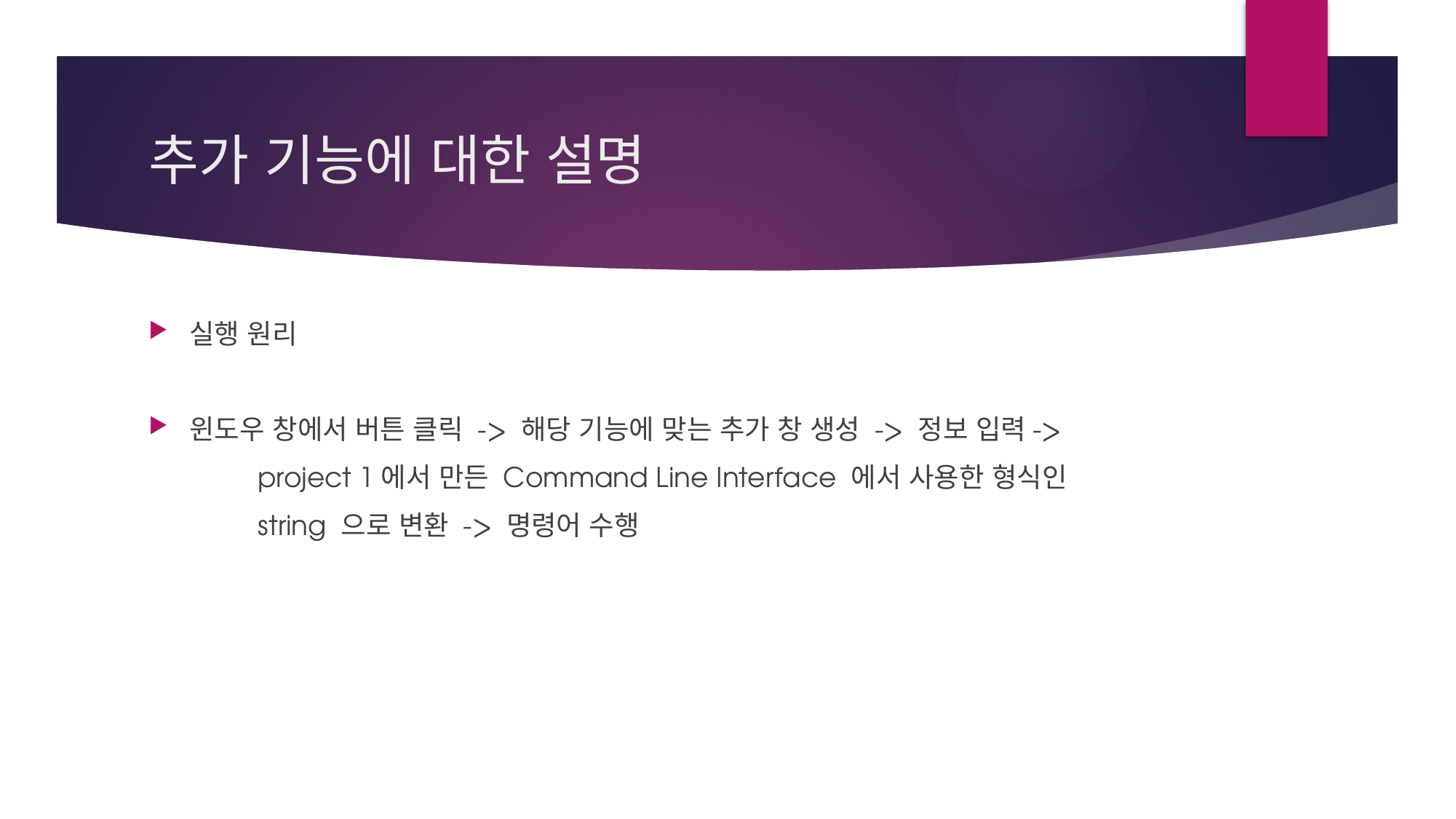

# 추가 기능에 대한 설명
실행 원리

윈도우 창에서 버튼 클릭 -> 해당 기능에 맞는 추가 창 생성 -> 정보 입력->
	project 1에서 만든 Command Line Interface 에서 사용한 형식인
	string 으로 변환 -> 명령어 수행